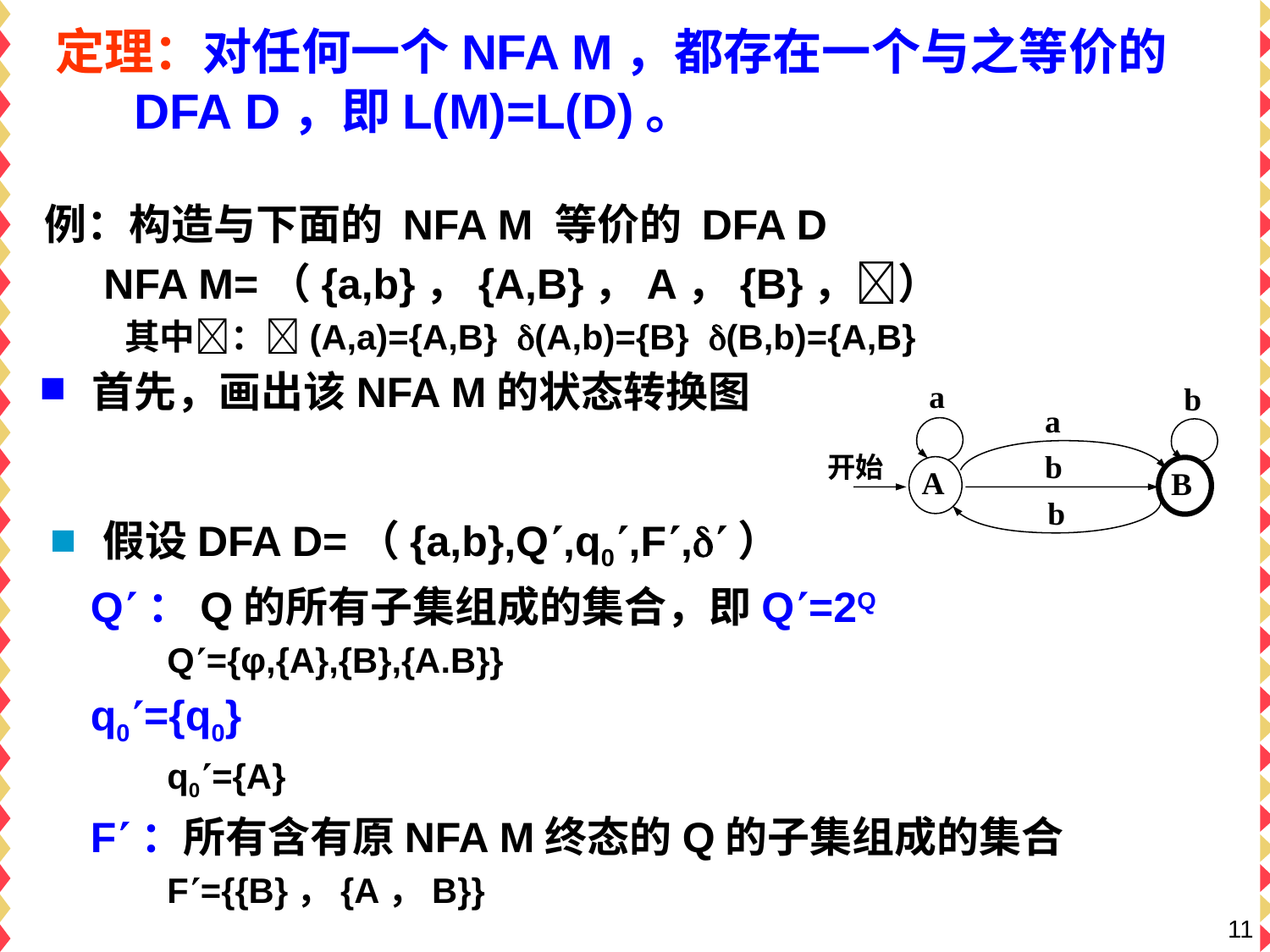

# 定理：对任何一个NFA M，都存在一个与之等价的 DFA D，即L(M)=L(D)。
例：构造与下面的 NFA M 等价的 DFA D
     NFA M=（{a,b}，{A,B}，A，{B}，δ）
 其中δ：δ(A,a)={A,B}  δ(A,b)={B}  δ(B,b)={A,B}
首先，画出该NFA M的状态转换图
a
b
a

b

A

B

b

开始
假设DFA D=（{a,b},Q′,q0′,F′,δ′）
   Q′：Q的所有子集组成的集合，即Q′=2Q
     Q′={φ,{A},{B},{A.B}}
   q0′={q0}
     q0′={A}
   F′：所有含有原NFA M终态的Q的子集组成的集合
     F′={{B}，{A，B}}
11